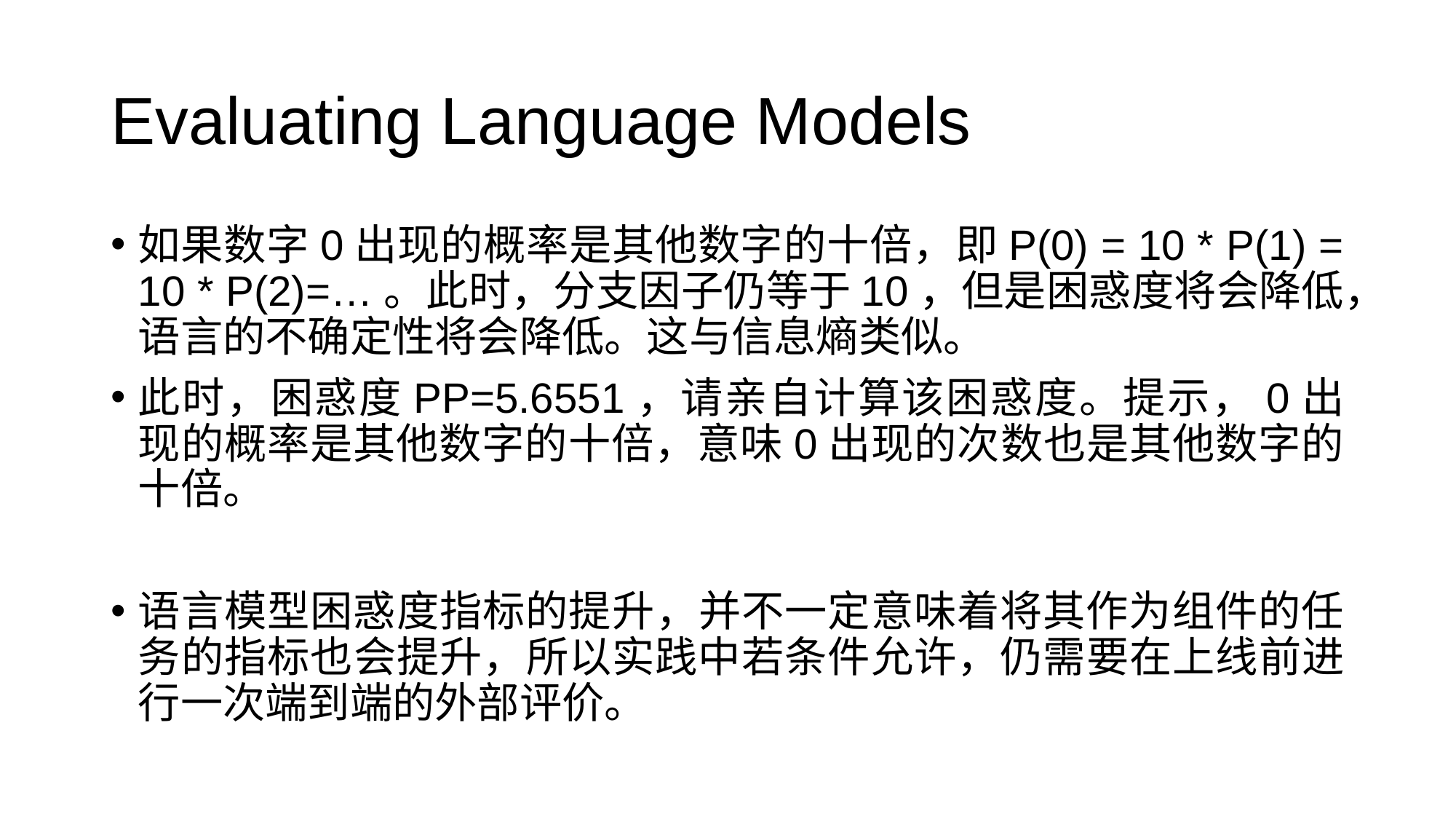

# Evaluating Language Models
如果数字0出现的概率是其他数字的十倍，即P(0) = 10 * P(1) = 10 * P(2)=…。此时，分支因子仍等于10，但是困惑度将会降低，语言的不确定性将会降低。这与信息熵类似。
此时，困惑度PP=5.6551，请亲自计算该困惑度。提示，0出现的概率是其他数字的十倍，意味0出现的次数也是其他数字的十倍。

语言模型困惑度指标的提升，并不一定意味着将其作为组件的任务的指标也会提升，所以实践中若条件允许，仍需要在上线前进行一次端到端的外部评价。